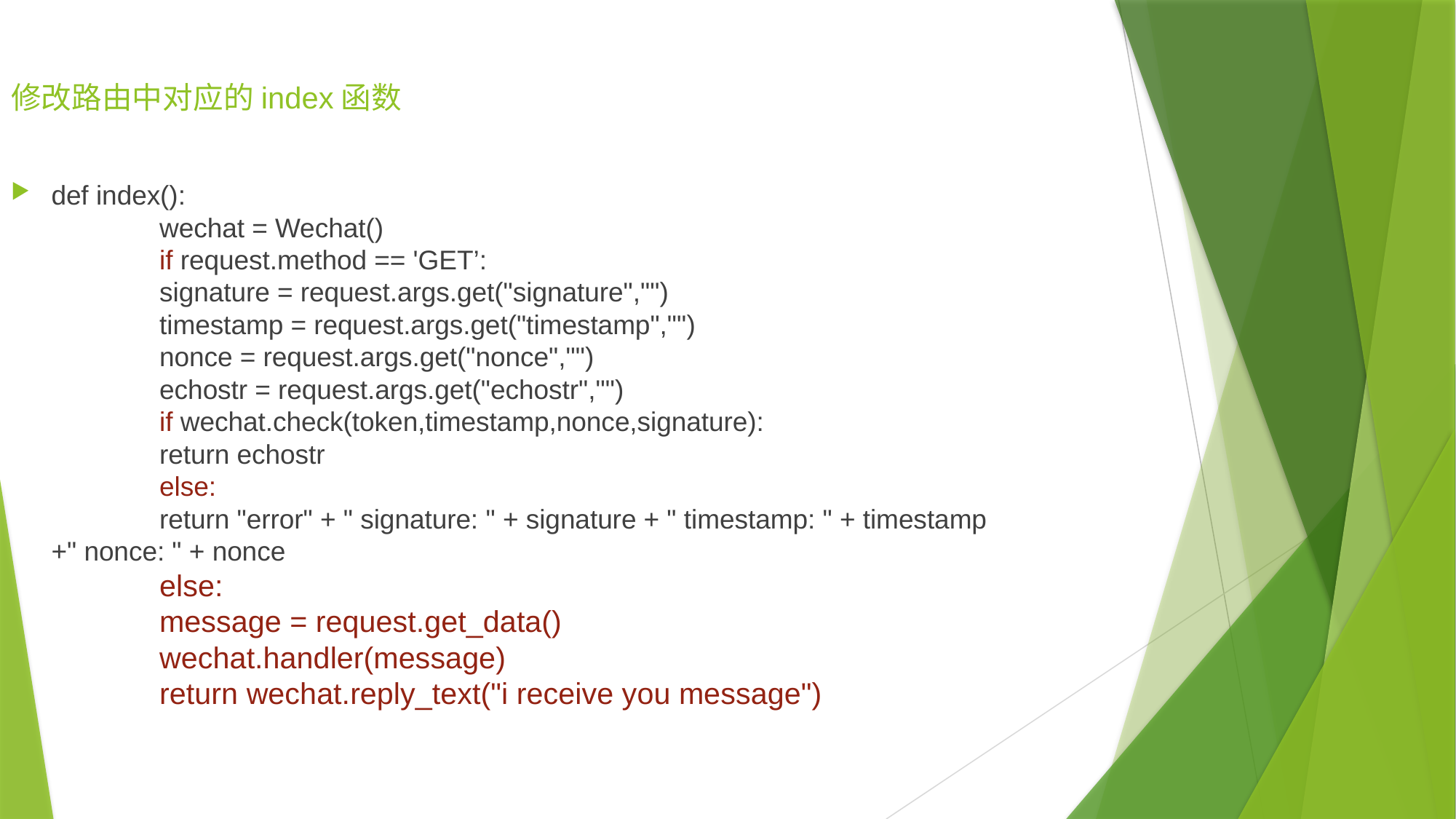

修改路由中对应的index函数
def index():
		wechat = Wechat()
		if request.method == 'GET’:
			signature = request.args.get("signature","")
			timestamp = request.args.get("timestamp","")
			nonce = request.args.get("nonce","")
			echostr = request.args.get("echostr","")
			if wechat.check(token,timestamp,nonce,signature):
				return echostr
			else:
				return "error" + " signature: " + signature + " timestamp: " + timestamp +" nonce: " + nonce
		else:
			message = request.get_data()
			wechat.handler(message)
			return wechat.reply_text("i receive you message")